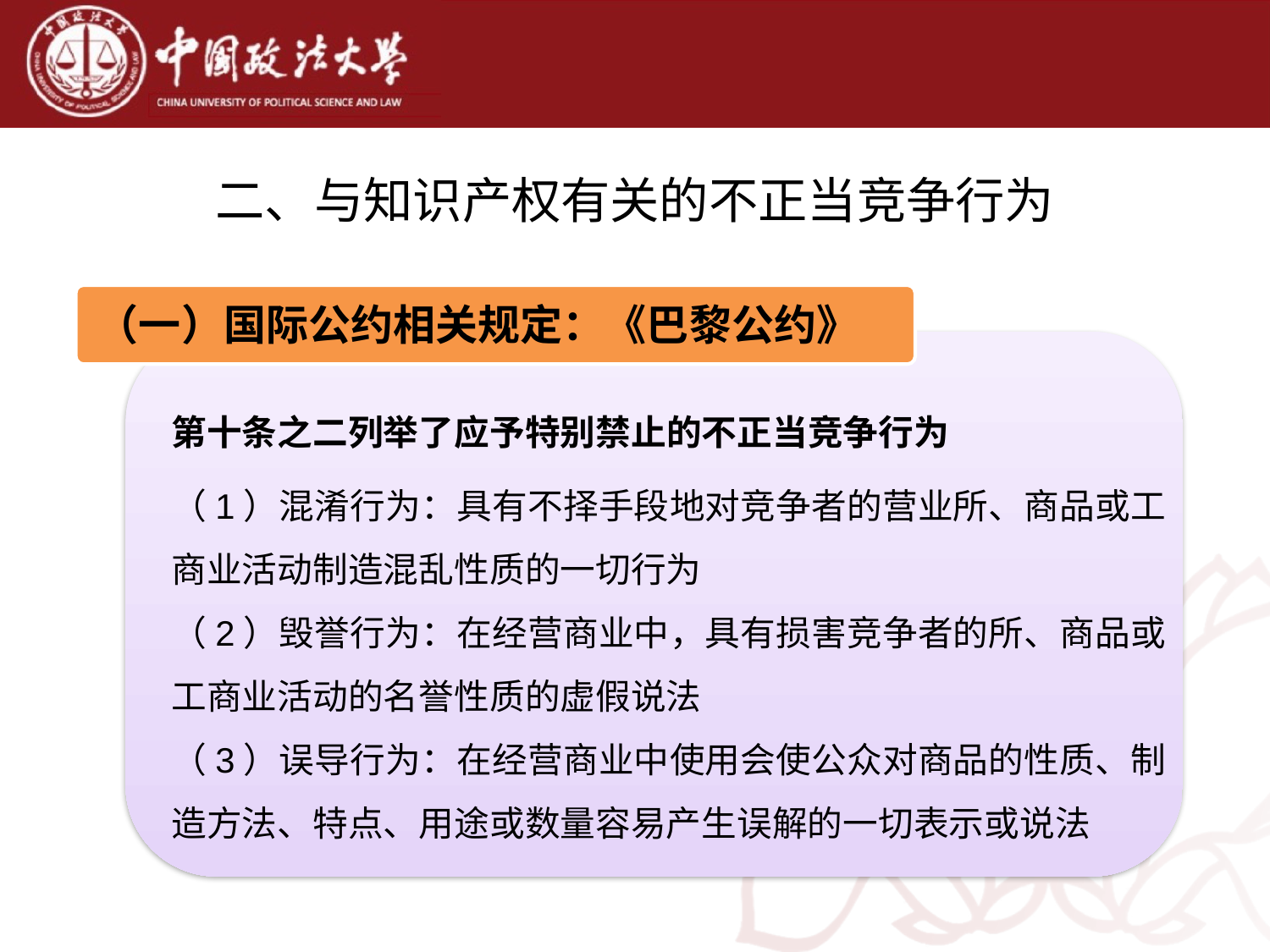

# 二、与知识产权有关的不正当竞争行为
（一）国际公约相关规定：《巴黎公约》

第十条之二列举了应予特别禁止的不正当竞争行为
（1）混淆行为：具有不择手段地对竞争者的营业所、商品或工商业活动制造混乱性质的一切行为
（2）毁誉行为：在经营商业中，具有损害竞争者的所、商品或工商业活动的名誉性质的虚假说法
（3）误导行为：在经营商业中使用会使公众对商品的性质、制造方法、特点、用途或数量容易产生误解的一切表示或说法